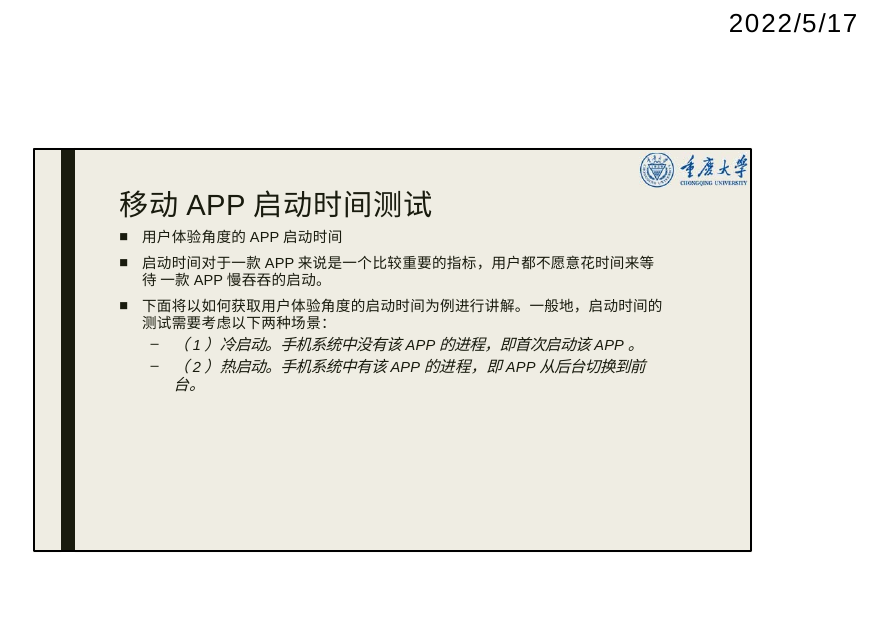

# 2022/5/17

移动APP启动时间测试
用户体验角度的APP启动时间
启动时间对于一款APP来说是一个比较重要的指标，用户都不愿意花时间来等待 一款APP慢吞吞的启动。
下面将以如何获取用户体验角度的启动时间为例进行讲解。一般地，启动时间的 测试需要考虑以下两种场景：
（1）冷启动。手机系统中没有该APP的进程，即首次启动该APP。
（2）热启动。手机系统中有该APP的进程，即APP从后台切换到前台。